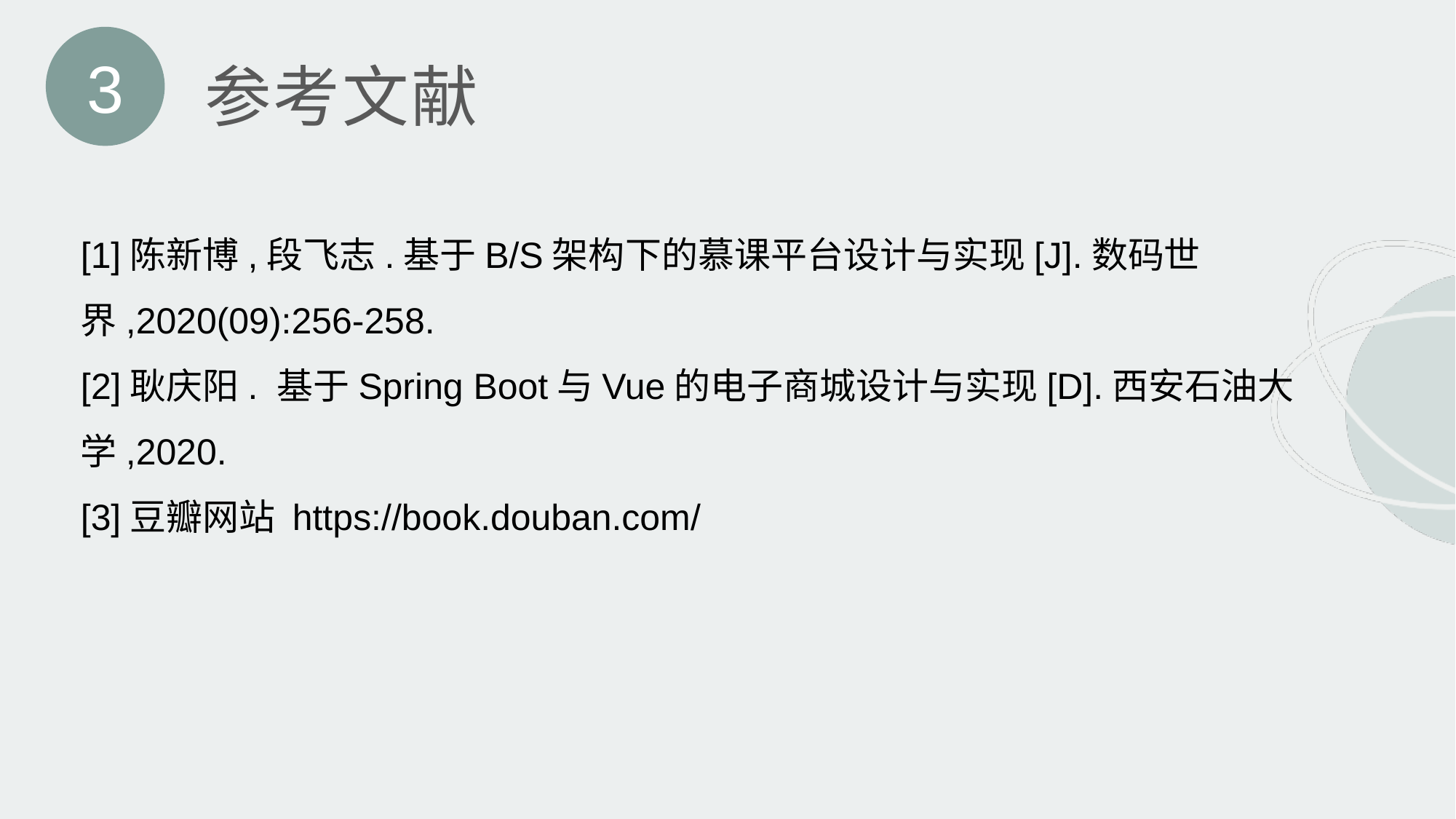

3
参考文献
[1]陈新博,段飞志.基于B/S架构下的慕课平台设计与实现[J].数码世界,2020(09):256-258.
[2]耿庆阳. 基于Spring Boot与Vue的电子商城设计与实现[D].西安石油大学,2020.
[3]豆瓣网站 https://book.douban.com/